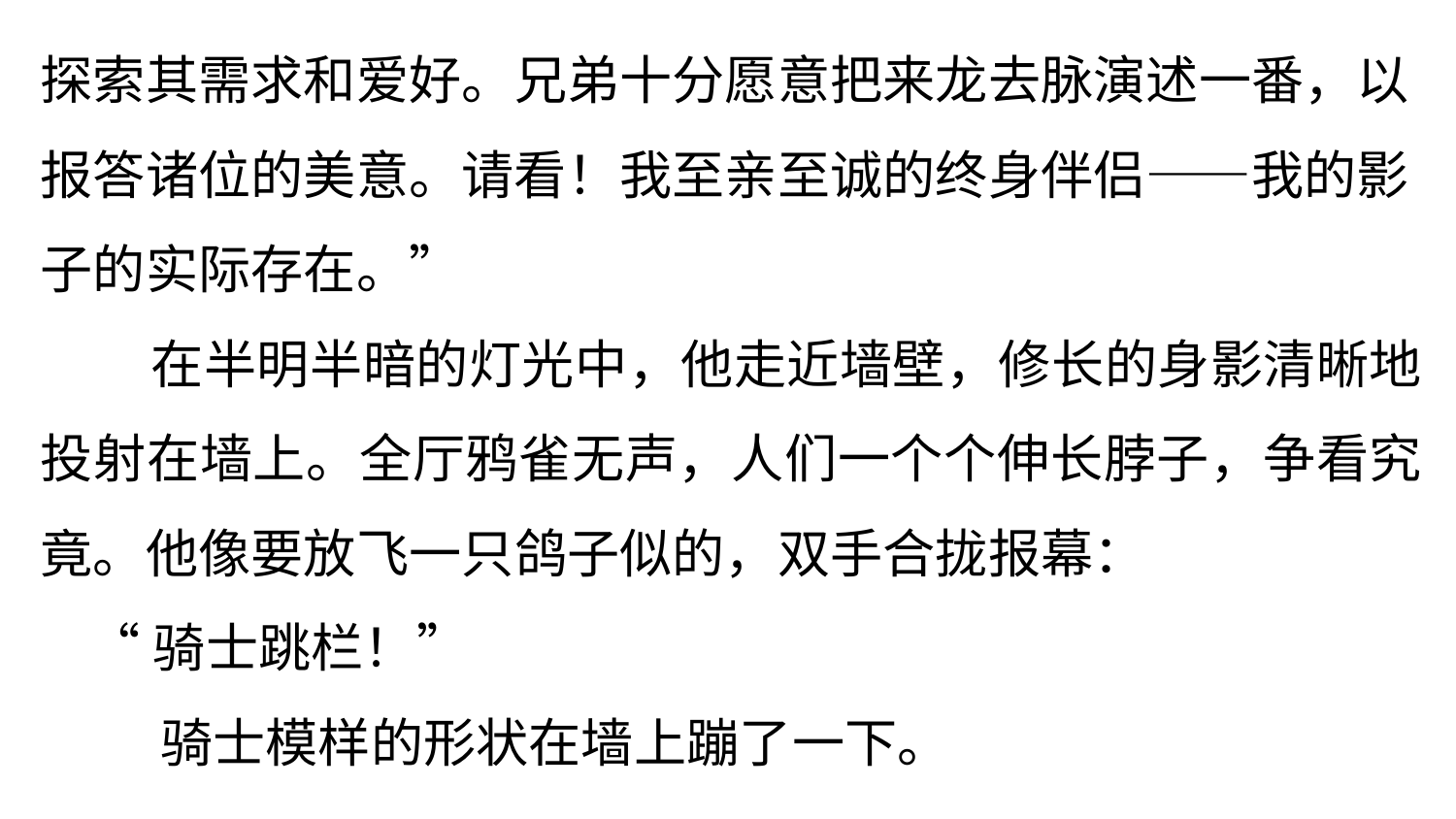

探索其需求和爱好。兄弟十分愿意把来龙去脉演述一番，以报答诸位的美意。请看！我至亲至诚的终身伴侣——我的影子的实际存在。”
        在半明半暗的灯光中，他走近墙壁，修长的身影清晰地投射在墙上。全厅鸦雀无声，人们一个个伸长脖子，争看究竟。他像要放飞一只鸽子似的，双手合拢报幕：
    “骑士跳栏！”
         骑士模样的形状在墙上蹦了一下。